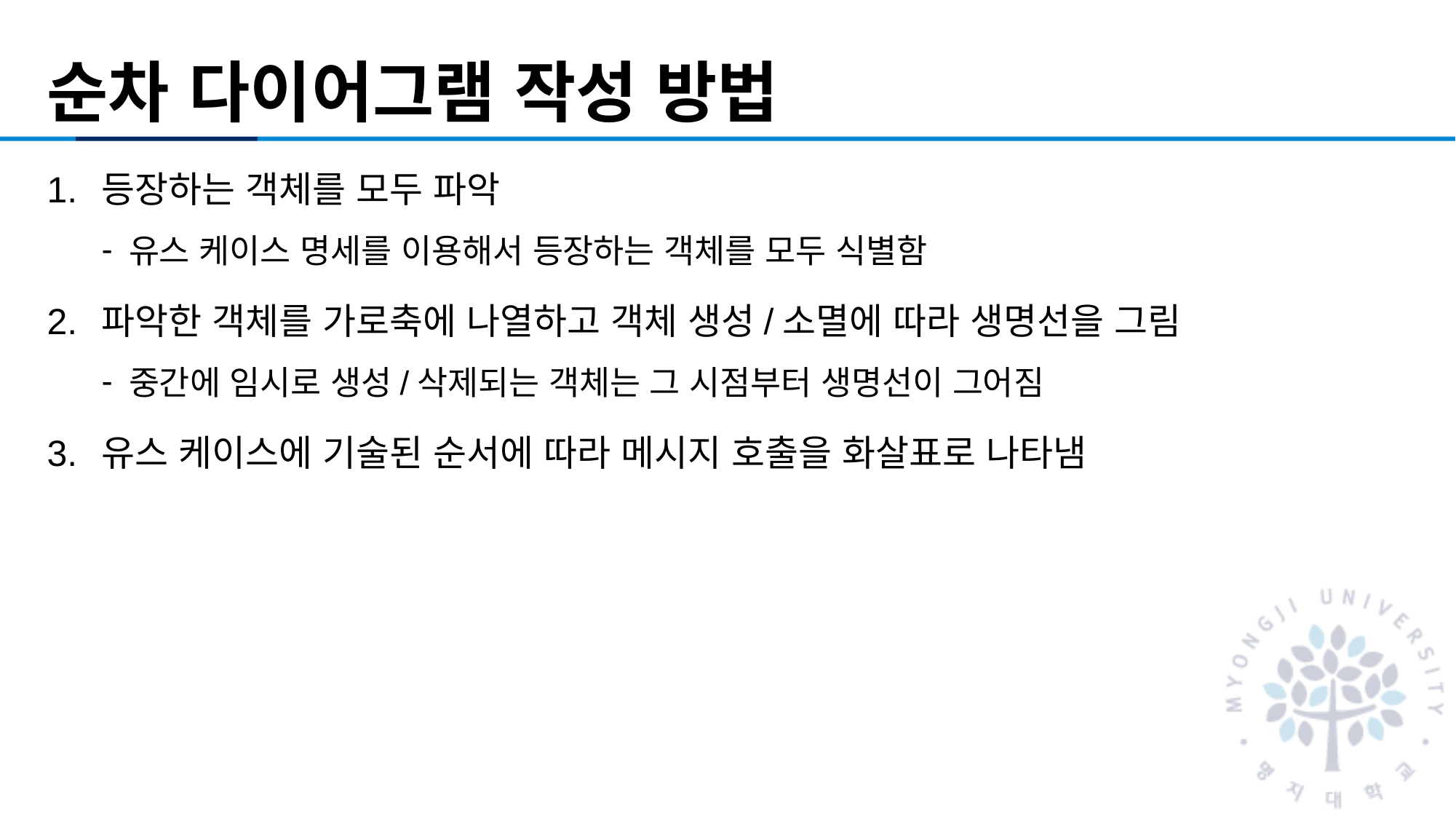

# 순차 다이어그램 작성 방법
등장하는 객체를 모두 파악
유스 케이스 명세를 이용해서 등장하는 객체를 모두 식별함
파악한 객체를 가로축에 나열하고 객체 생성/소멸에 따라 생명선을 그림
중간에 임시로 생성/삭제되는 객체는 그 시점부터 생명선이 그어짐
유스 케이스에 기술된 순서에 따라 메시지 호출을 화살표로 나타냄